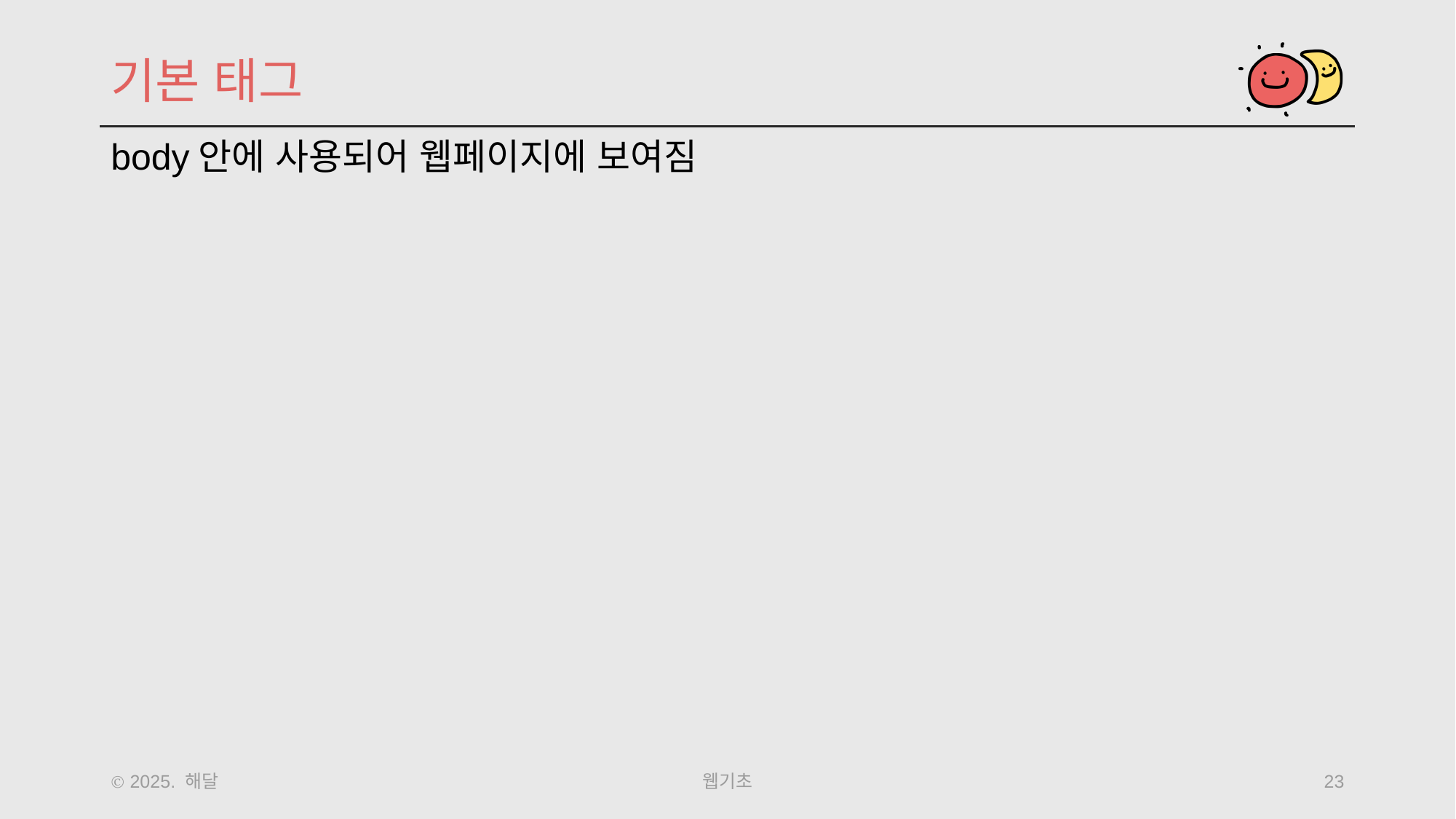

기본 태그
body안에 사용되어 웹페이지에 보여짐
Ⓒ 2025. 해달
웹기초
23